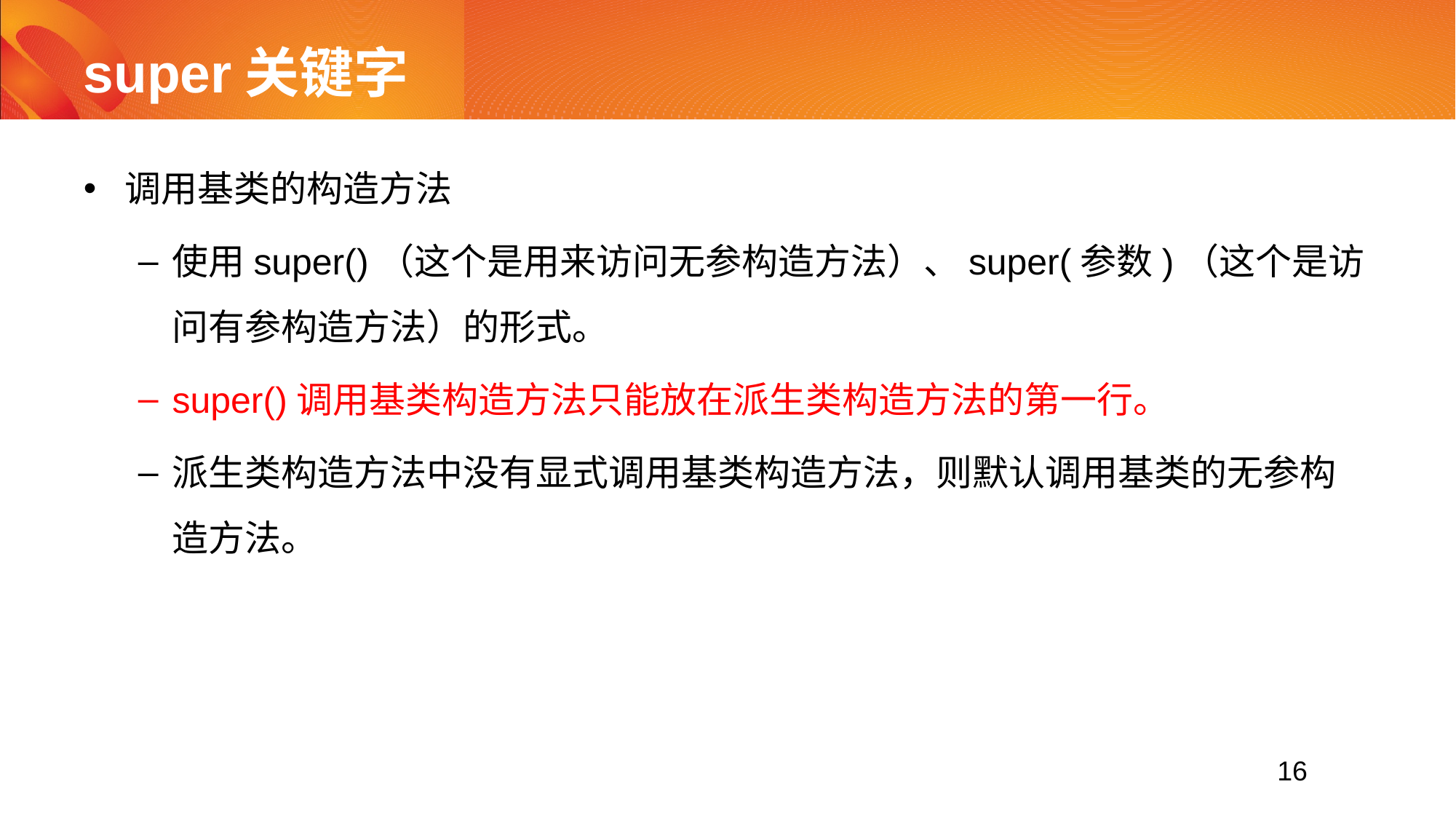

# super关键字
调用基类的构造方法
使用super()（这个是用来访问无参构造方法）、super(参数)（这个是访问有参构造方法）的形式。
super()调用基类构造方法只能放在派生类构造方法的第一行。
派生类构造方法中没有显式调用基类构造方法，则默认调用基类的无参构造方法。